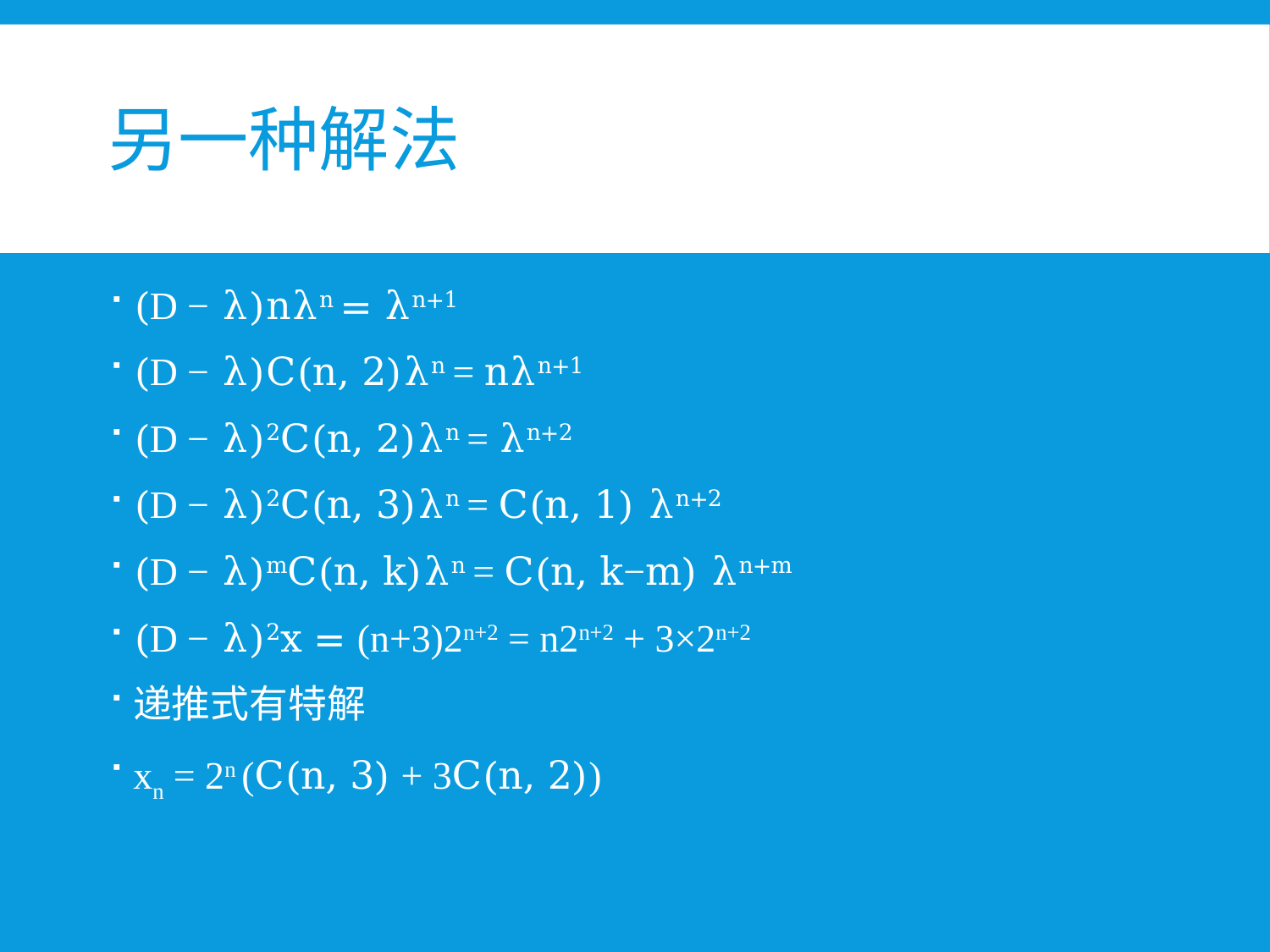

# 另一种解法
(D − λ)nλn = λn+1
(D − λ)C(n, 2)λn = nλn+1
(D − λ)2C(n, 2)λn = λn+2
(D − λ)2C(n, 3)λn = C(n, 1) λn+2
(D − λ)mC(n, k)λn = C(n, k−m) λn+m
(D − λ)2x = (n+3)2n+2 = n2n+2 + 3×2n+2
递推式有特解
xn = 2n (C(n, 3) + 3C(n, 2))